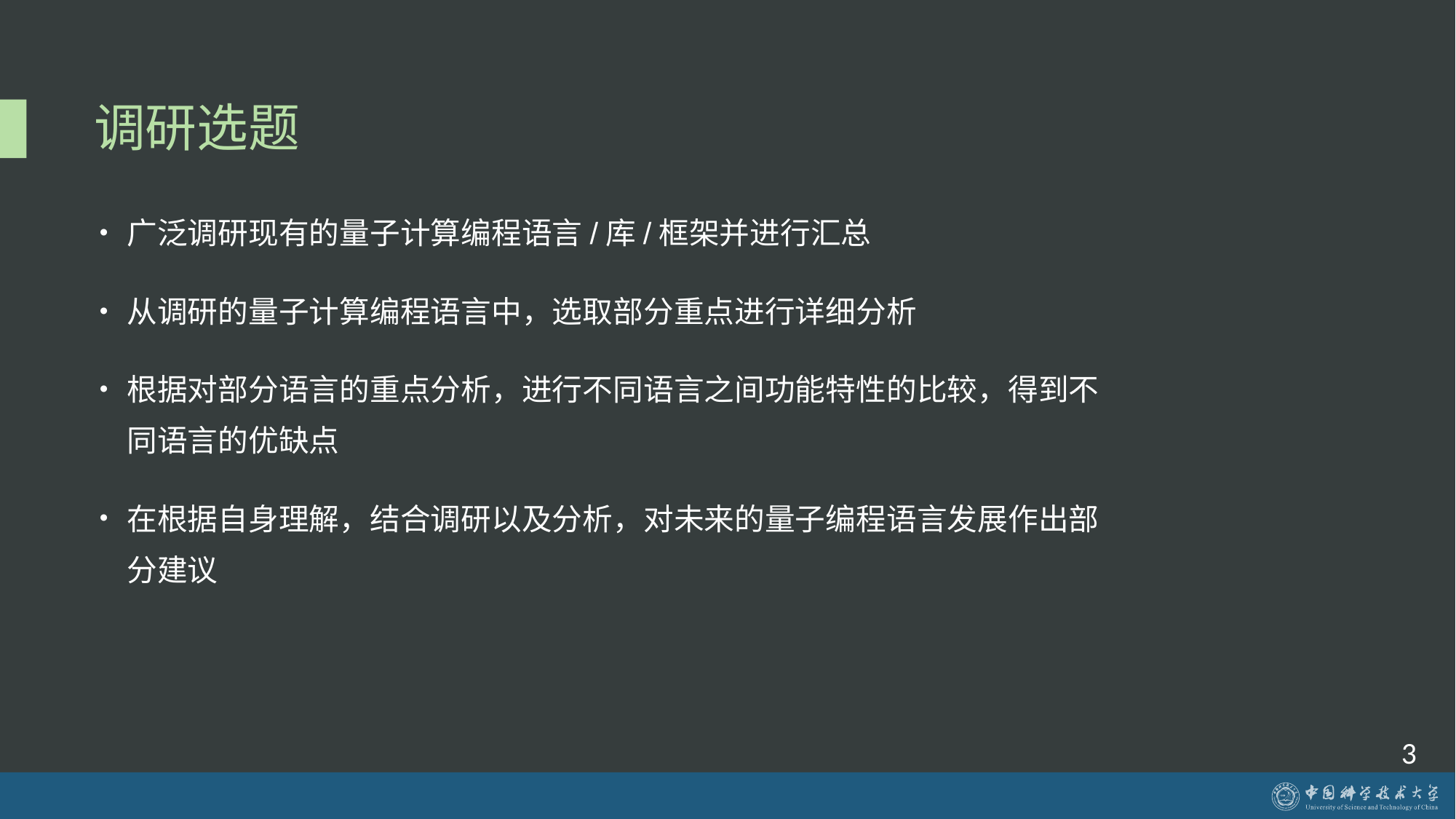

# 调研选题
广泛调研现有的量子计算编程语言/库/框架并进行汇总
从调研的量子计算编程语言中，选取部分重点进行详细分析
根据对部分语言的重点分析，进行不同语言之间功能特性的比较，得到不同语言的优缺点
在根据自身理解，结合调研以及分析，对未来的量子编程语言发展作出部分建议
3